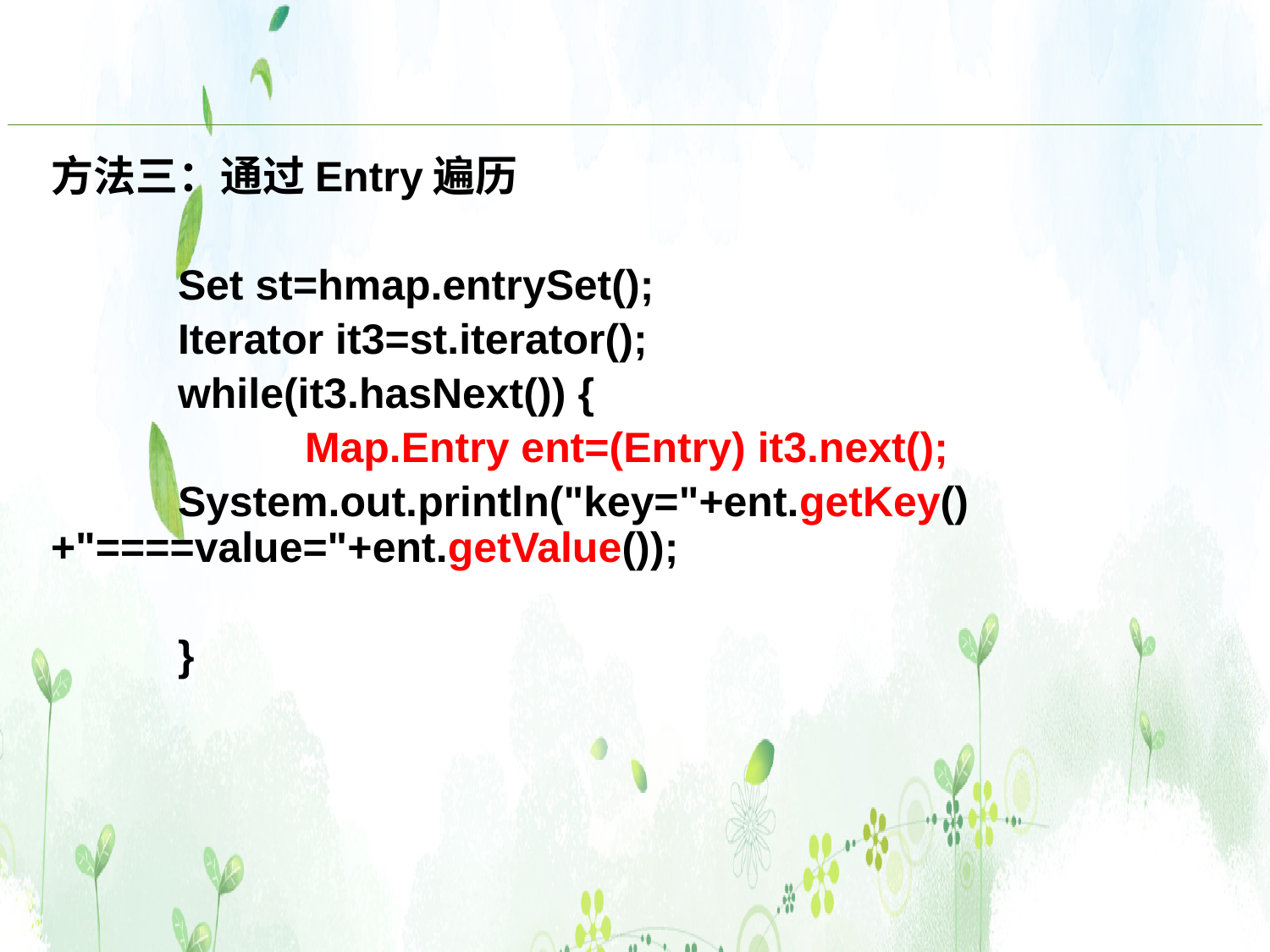

方法三：通过Entry遍历

	Set st=hmap.entrySet();
	Iterator it3=st.iterator();
	while(it3.hasNext()) {
		Map.Entry ent=(Entry) it3.next();
	System.out.println("key="+ent.getKey()+"====value="+ent.getValue());

	}